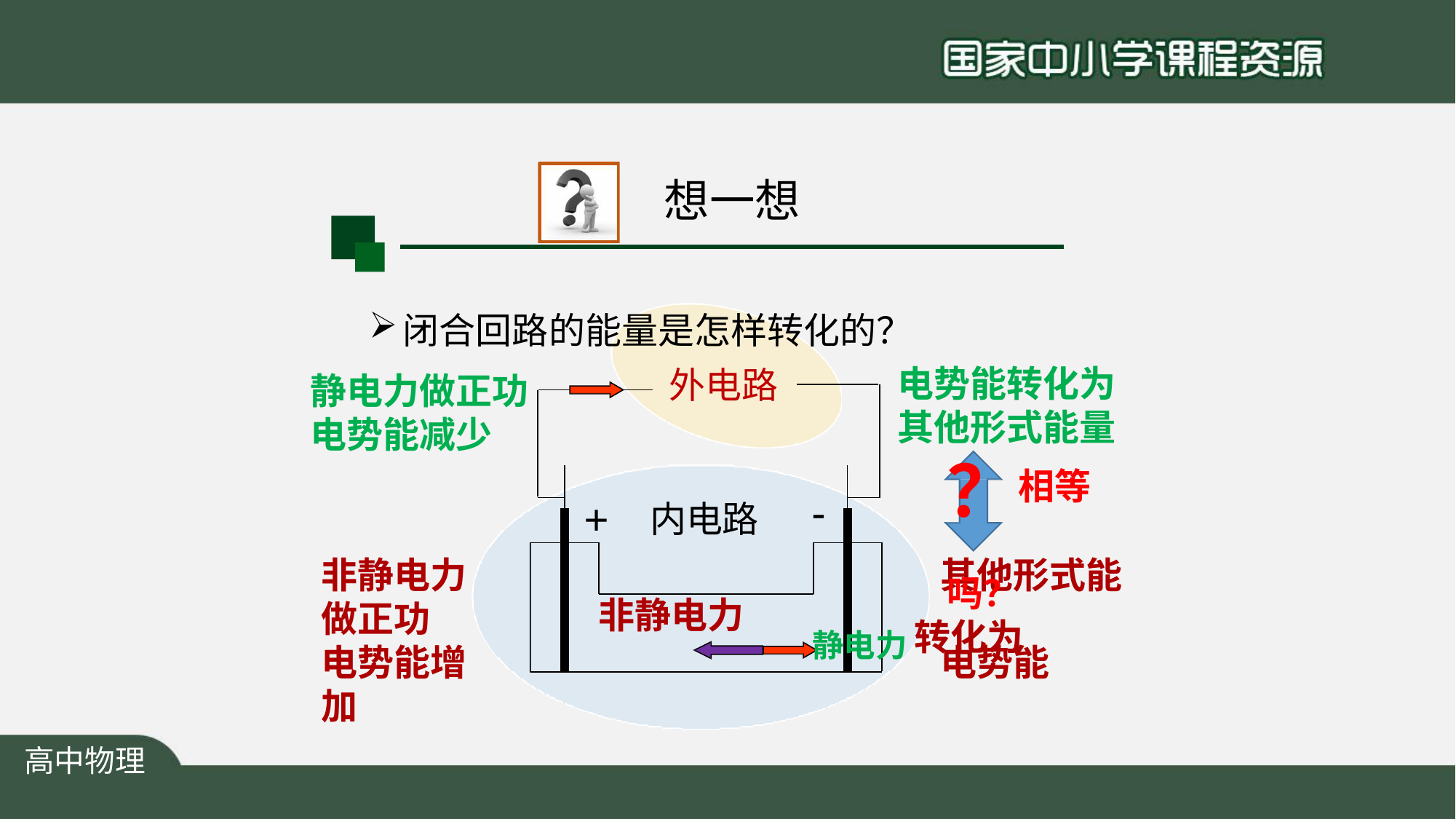

想一想

闭合回路的能量是怎样转化的？

电势能转化为 其他形式能量
？相等吗？
外电路
静电力做正功 电势能减少

-
+
内电路

非静电力 做正功
电势能增加
其他形式能
非静电力

静电力 转化为
电势能

高中物理